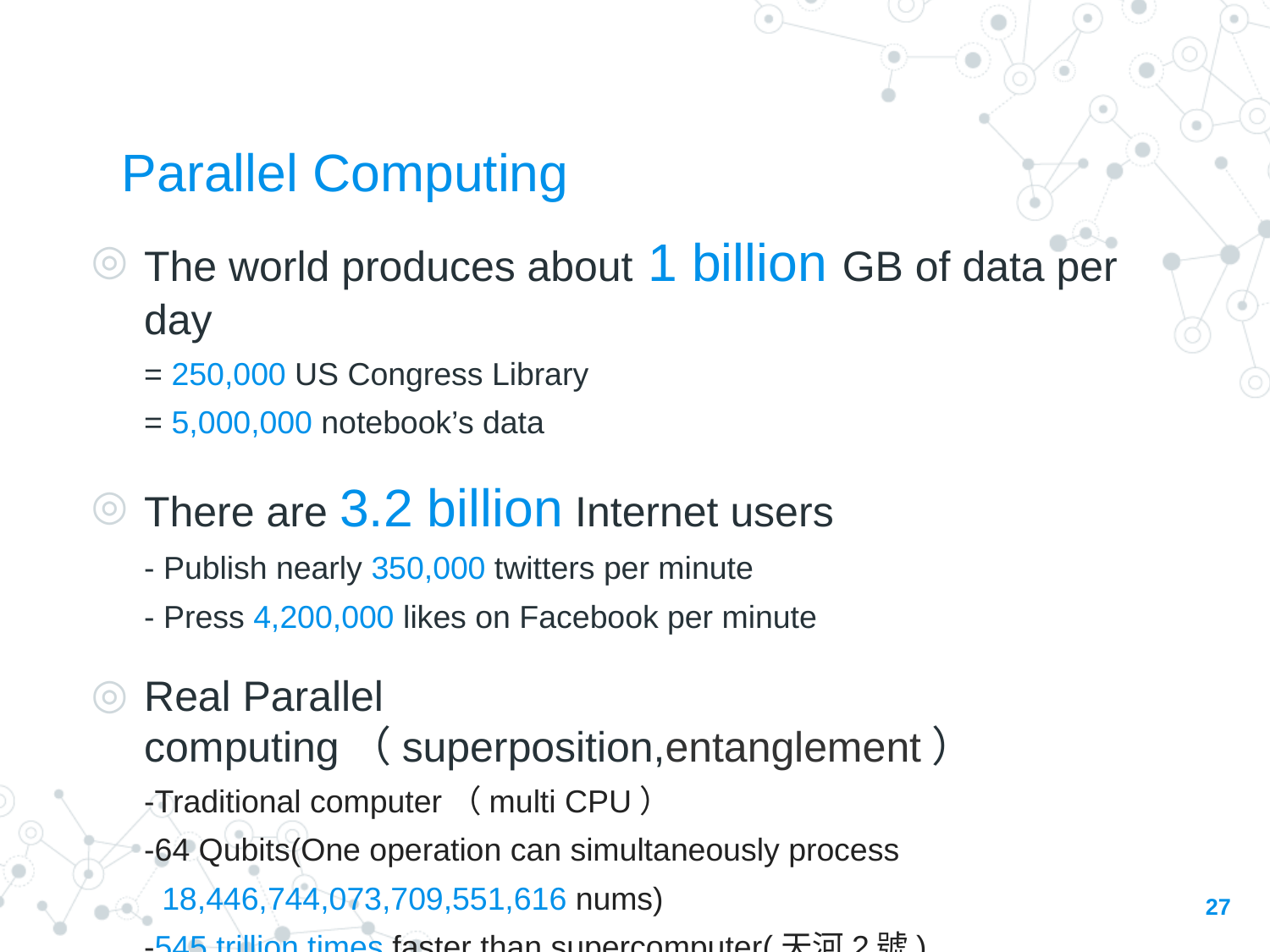

# Parallel Computing

The world produces about 1 billion GB of data per day
= 250,000 US Congress Library
= 5,000,000 notebook’s data

There are 3.2 billion Internet users
- Publish nearly 350,000 twitters per minute
- Press 4,200,000 likes on Facebook per minute

Real Parallel computing（superposition,entanglement）
-Traditional computer（multi CPU）
-64 Qubits(One operation can simultaneously process
  18,446,744,073,709,551,616 nums)
-545 trillion times faster than supercomputer(天河2號)

27